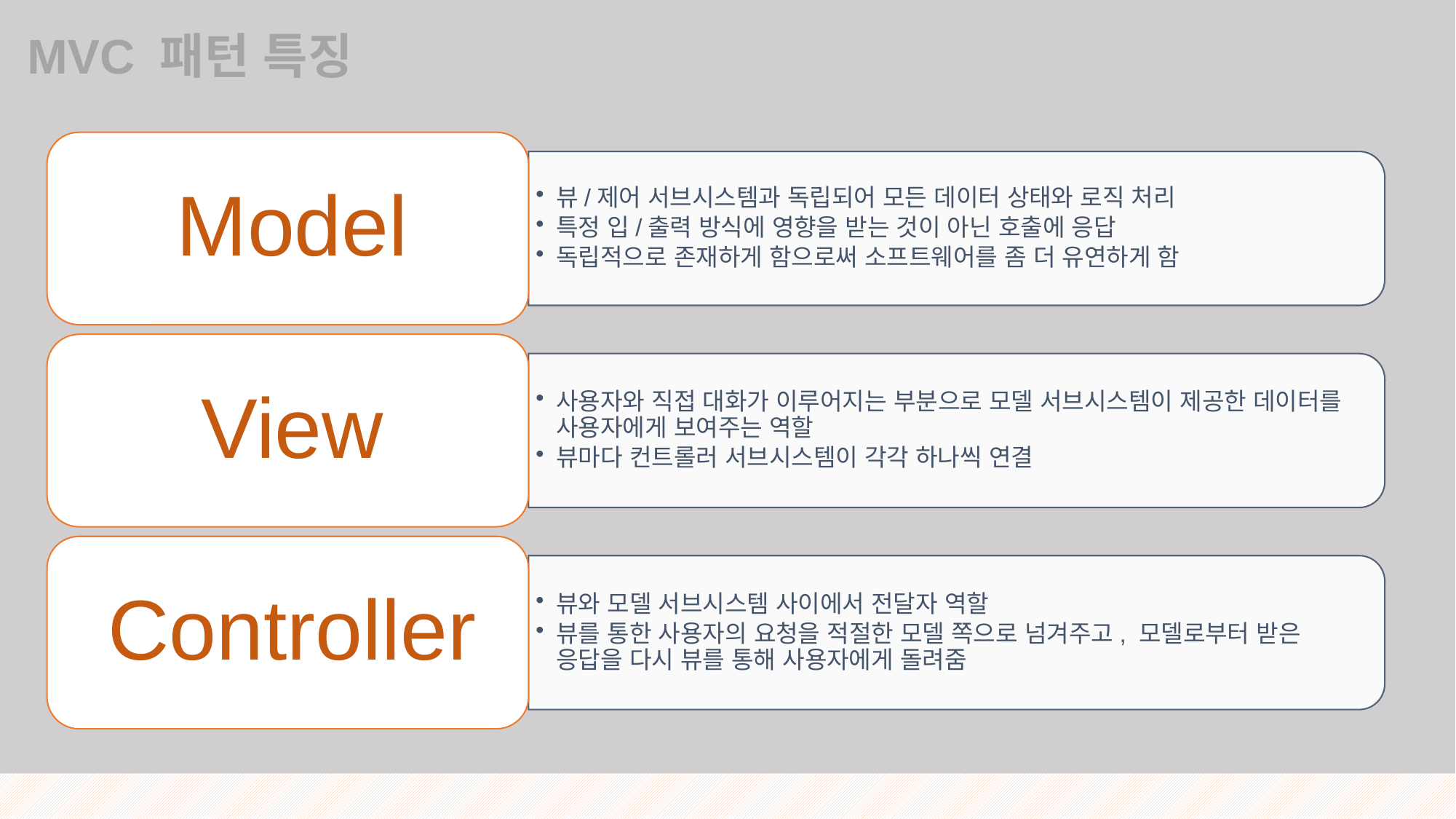

MVC 패턴 특징
뷰/제어 서브시스템과 독립되어 모든 데이터 상태와 로직 처리
특정 입/출력 방식에 영향을 받는 것이 아닌 호출에 응답
독립적으로 존재하게 함으로써 소프트웨어를 좀 더 유연하게 함
Model
사용자와 직접 대화가 이루어지는 부분으로 모델 서브시스템이 제공한 데이터를 사용자에게 보여주는 역할
뷰마다 컨트롤러 서브시스템이 각각 하나씩 연결
View
뷰와 모델 서브시스템 사이에서 전달자 역할
뷰를 통한 사용자의 요청을 적절한 모델 쪽으로 넘겨주고, 모델로부터 받은 응답을 다시 뷰를 통해 사용자에게 돌려줌
Controller